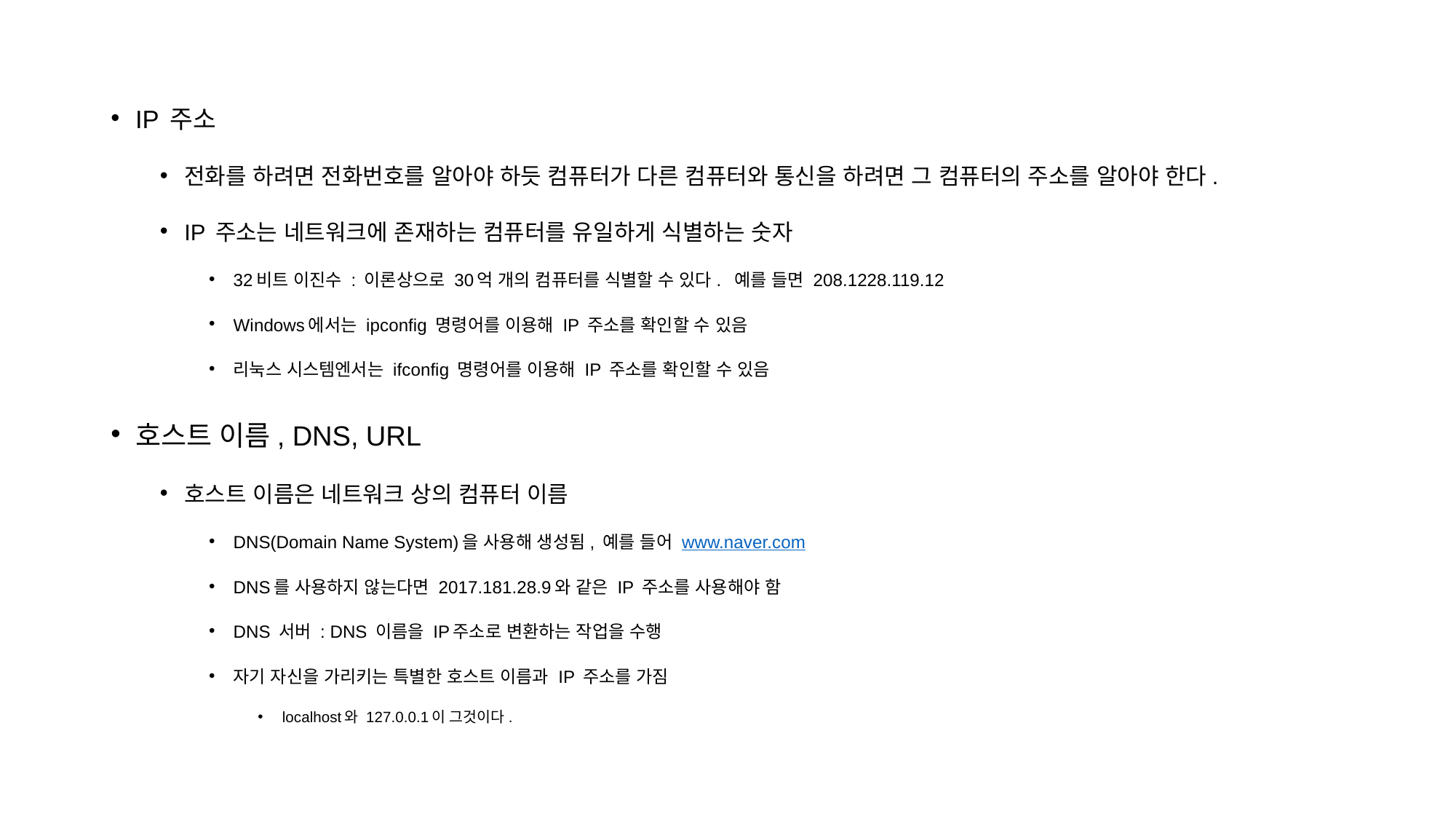

IP 주소
전화를 하려면 전화번호를 알아야 하듯 컴퓨터가 다른 컴퓨터와 통신을 하려면 그 컴퓨터의 주소를 알아야 한다.
IP 주소는 네트워크에 존재하는 컴퓨터를 유일하게 식별하는 숫자
32비트 이진수 : 이론상으로 30억 개의 컴퓨터를 식별할 수 있다.  예를 들면 208.1228.119.12
Windows에서는 ipconfig 명령어를 이용해 IP 주소를 확인할 수 있음
리눅스 시스템엔서는 ifconfig 명령어를 이용해 IP 주소를 확인할 수 있음
호스트 이름, DNS, URL
호스트 이름은 네트워크 상의 컴퓨터 이름
DNS(Domain Name System)을 사용해 생성됨, 예를 들어 www.naver.com
DNS를 사용하지 않는다면 2017.181.28.9와 같은 IP 주소를 사용해야 함
DNS 서버 : DNS 이름을 IP주소로 변환하는 작업을 수행
자기 자신을 가리키는 특별한 호스트 이름과 IP 주소를 가짐
localhost와 127.0.0.1이 그것이다.